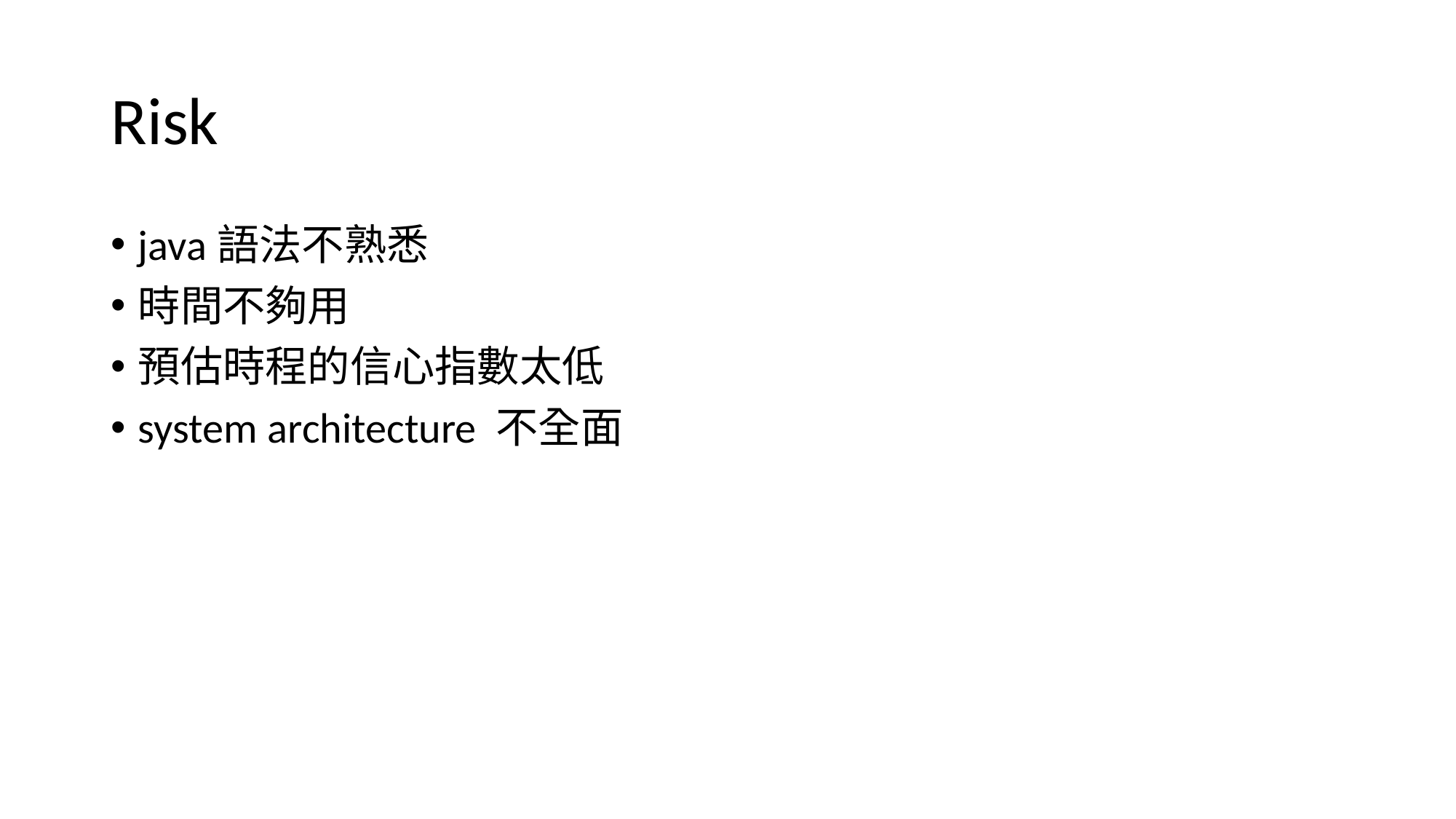

# Risk
java語法不熟悉
時間不夠用
預估時程的信心指數太低
system architecture 不全面